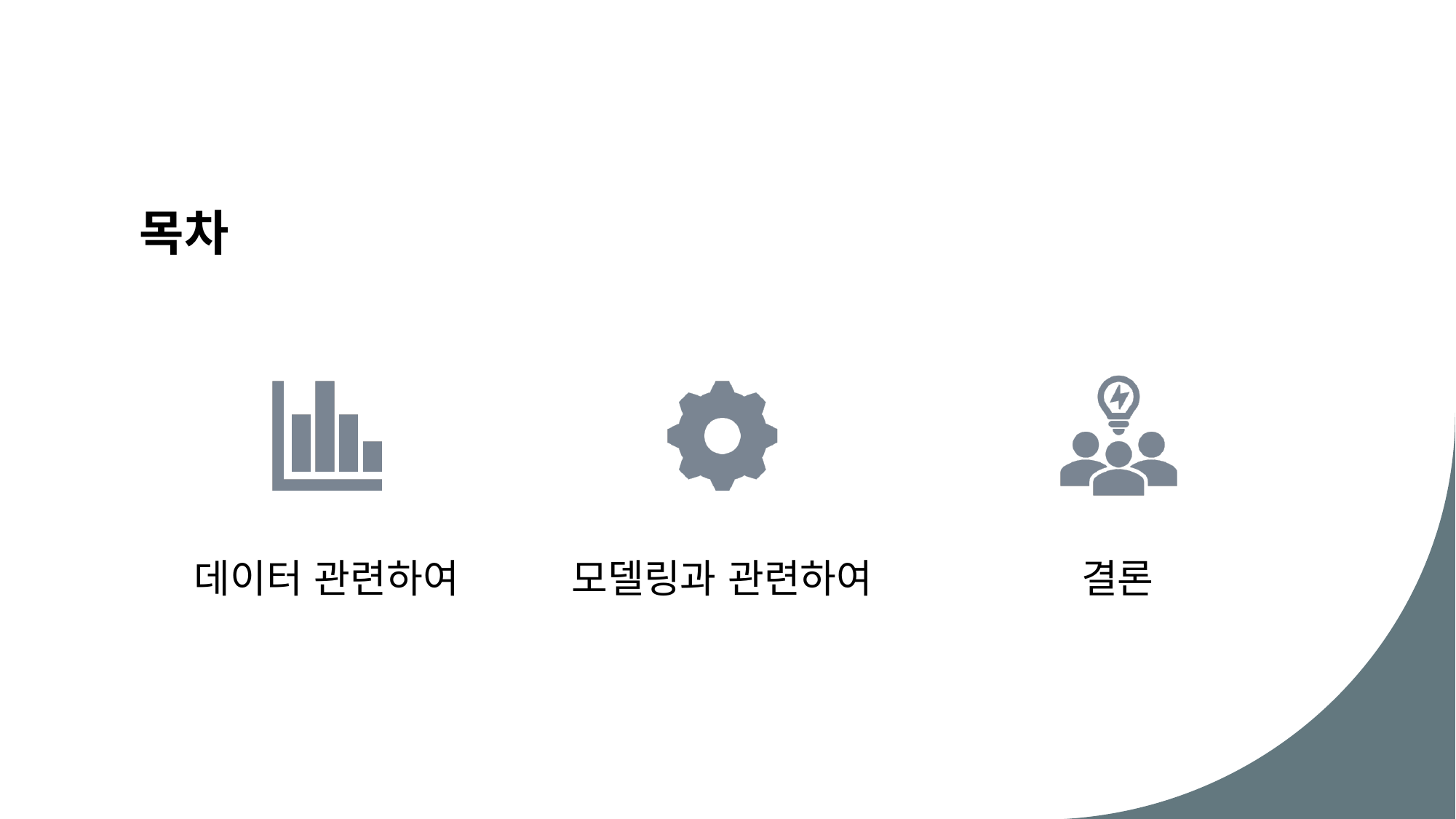

# 목차
데이터 관련하여
모델링과 관련하여
결론